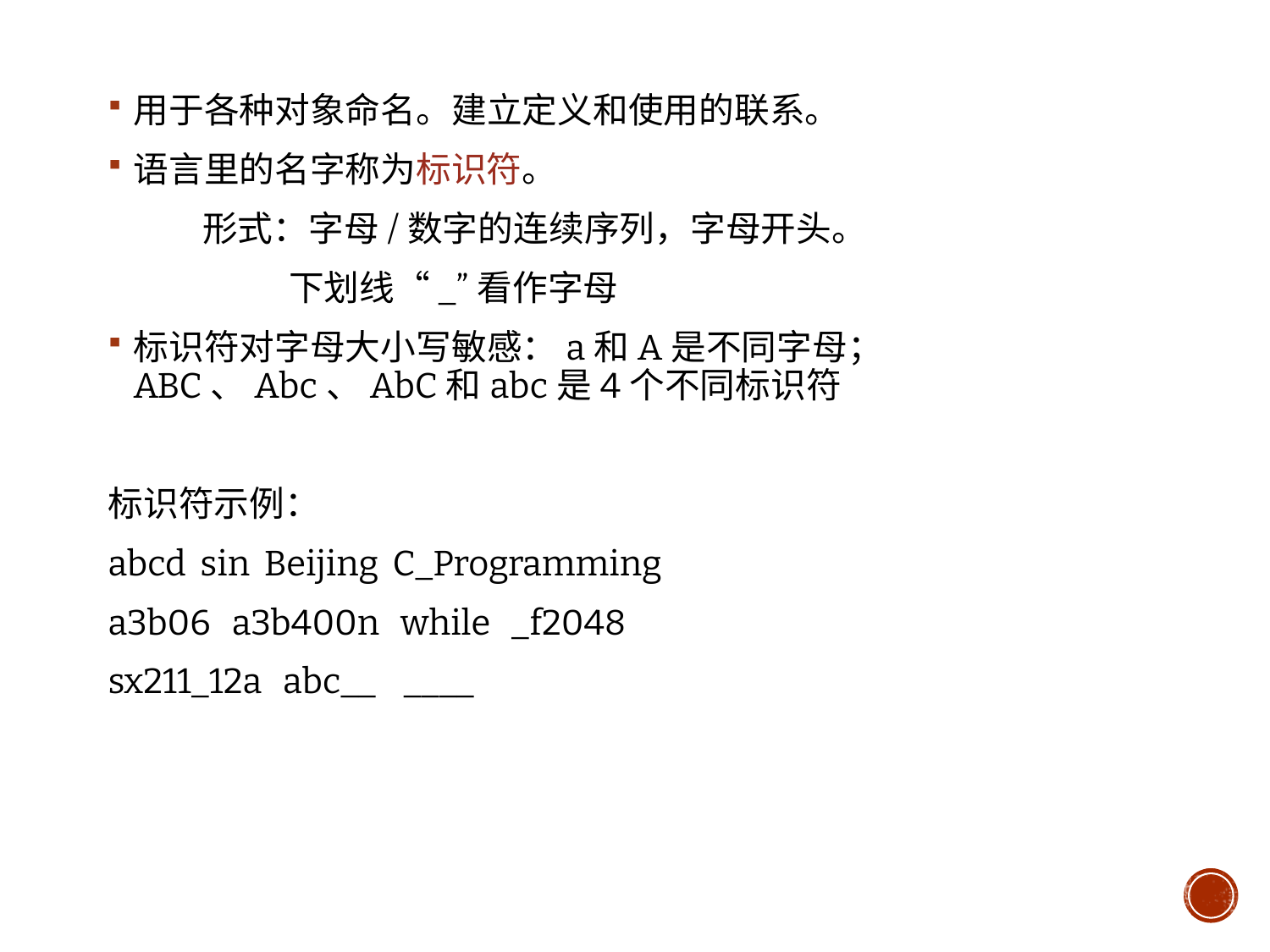

用于各种对象命名。建立定义和使用的联系。
语言里的名字称为标识符。
           形式：字母/数字的连续序列，字母开头。
                      下划线“_”看作字母
标识符对字母大小写敏感：a和A是不同字母；ABC、Abc、AbC和abc是4个不同标识符

标识符示例：
abcd  sin  Beijing  C_Programming
a3b06   a3b400n   while   _f2048
sx211_12a   abc__    ____

7